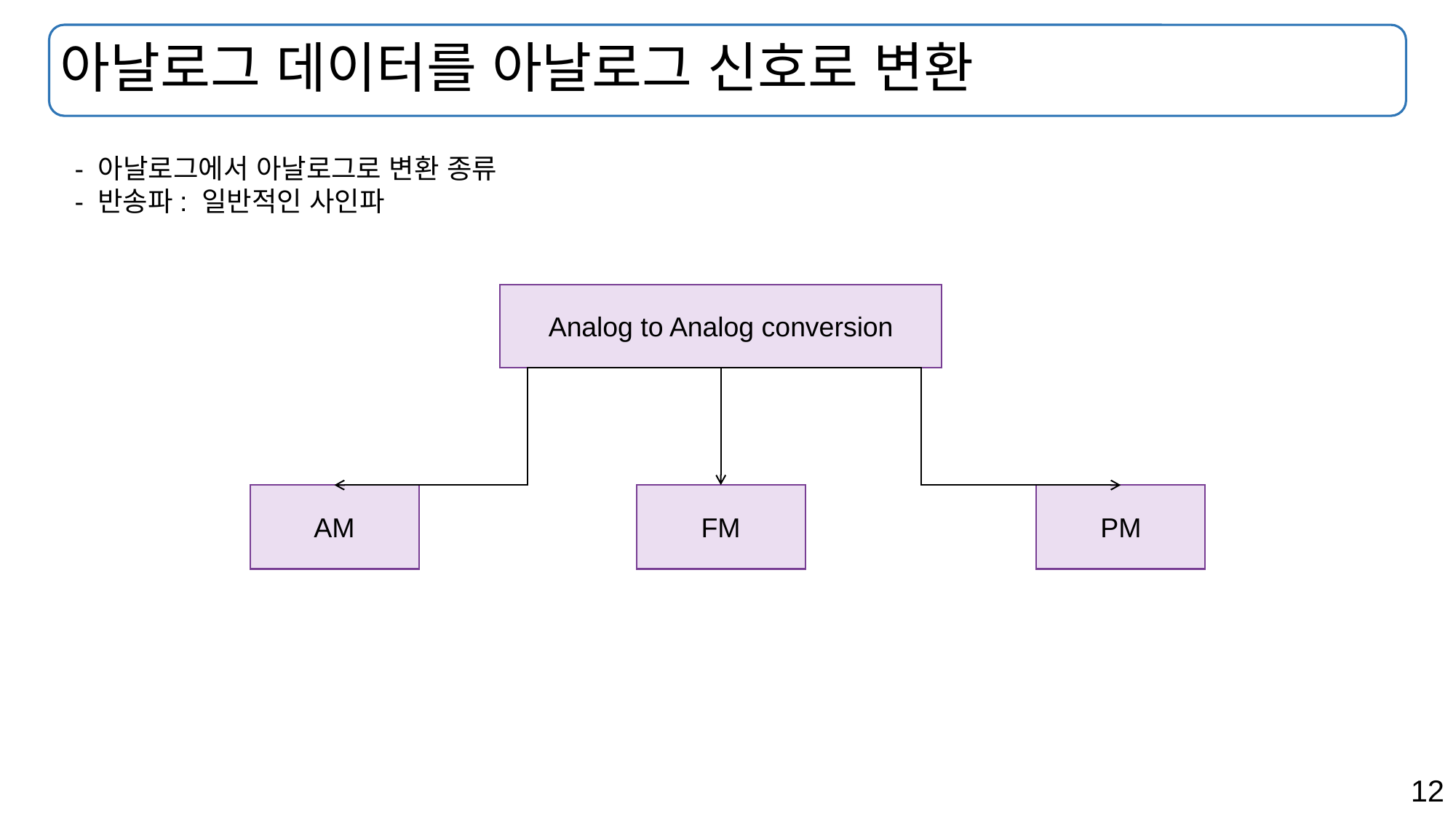

# 아날로그 데이터를 아날로그 신호로 변환
- 아날로그에서 아날로그로 변환 종류
- 반송파: 일반적인 사인파
Analog to Analog conversion
AM
FM
PM